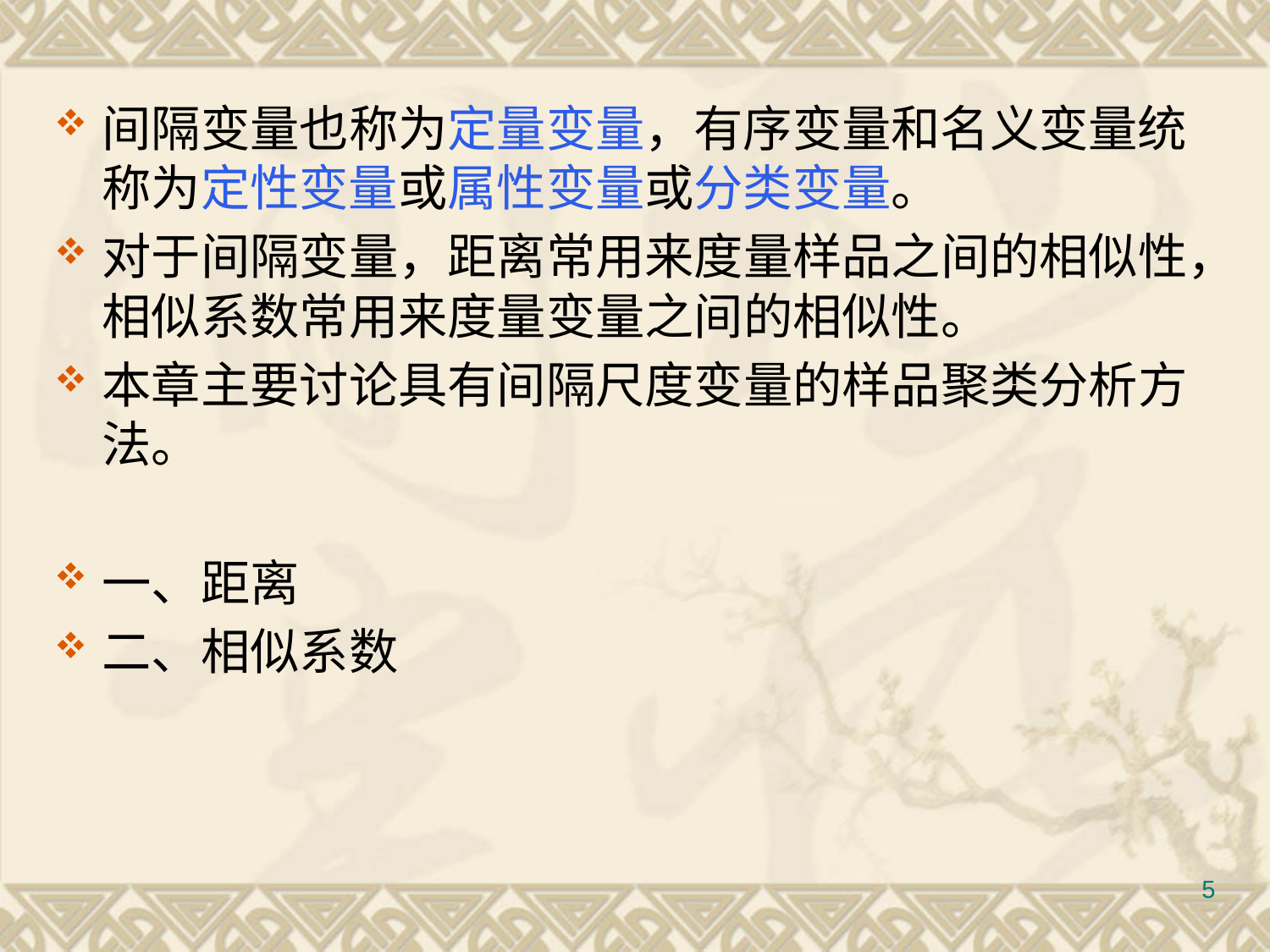

#
间隔变量也称为定量变量，有序变量和名义变量统称为定性变量或属性变量或分类变量。
对于间隔变量，距离常用来度量样品之间的相似性，相似系数常用来度量变量之间的相似性。
本章主要讨论具有间隔尺度变量的样品聚类分析方法。

一、距离
二、相似系数

5